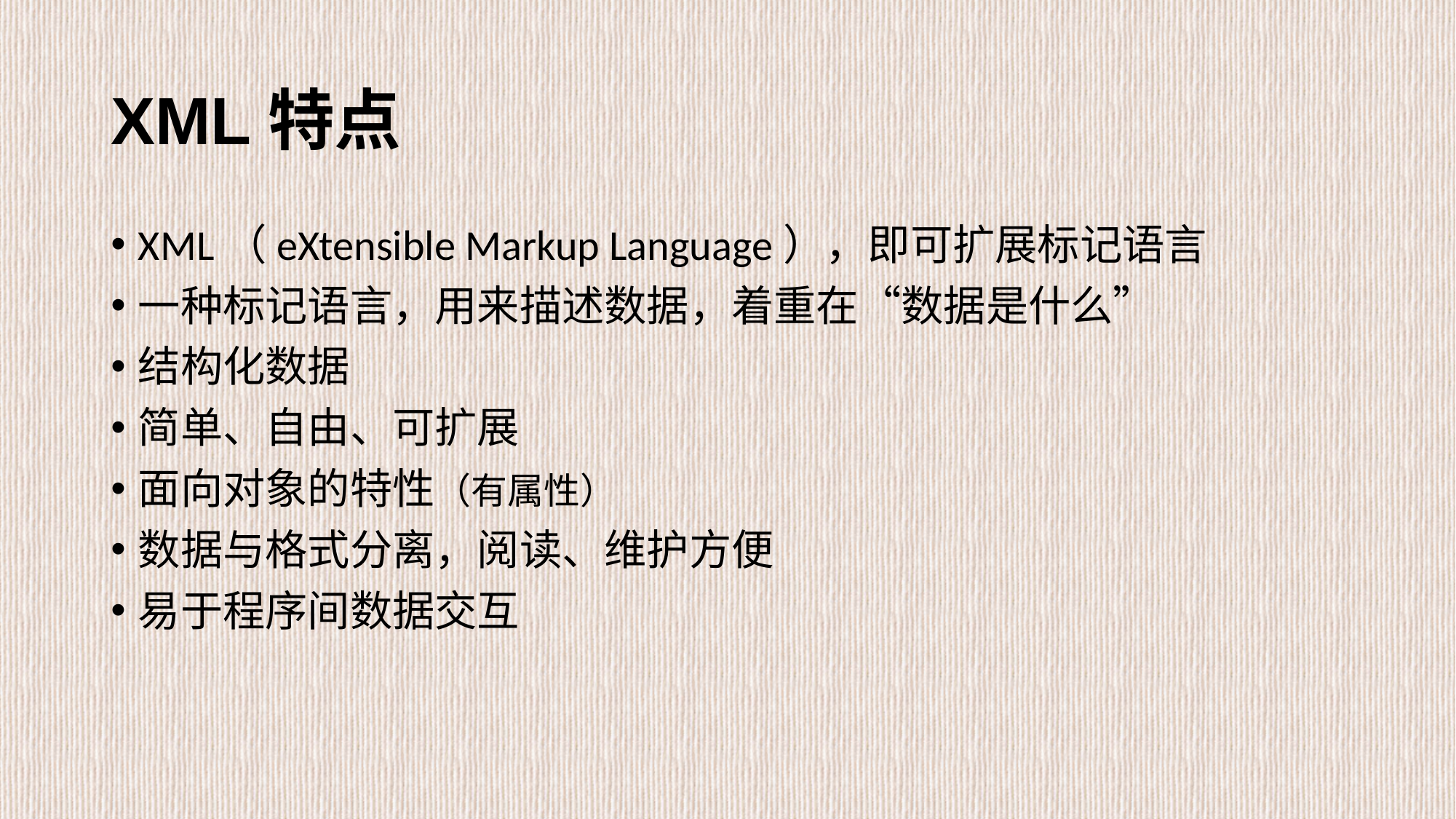

# XML特点
XML（eXtensible Markup Language），即可扩展标记语言
一种标记语言，用来描述数据，着重在“数据是什么”
结构化数据
简单、自由、可扩展
面向对象的特性（有属性）
数据与格式分离，阅读、维护方便
易于程序间数据交互